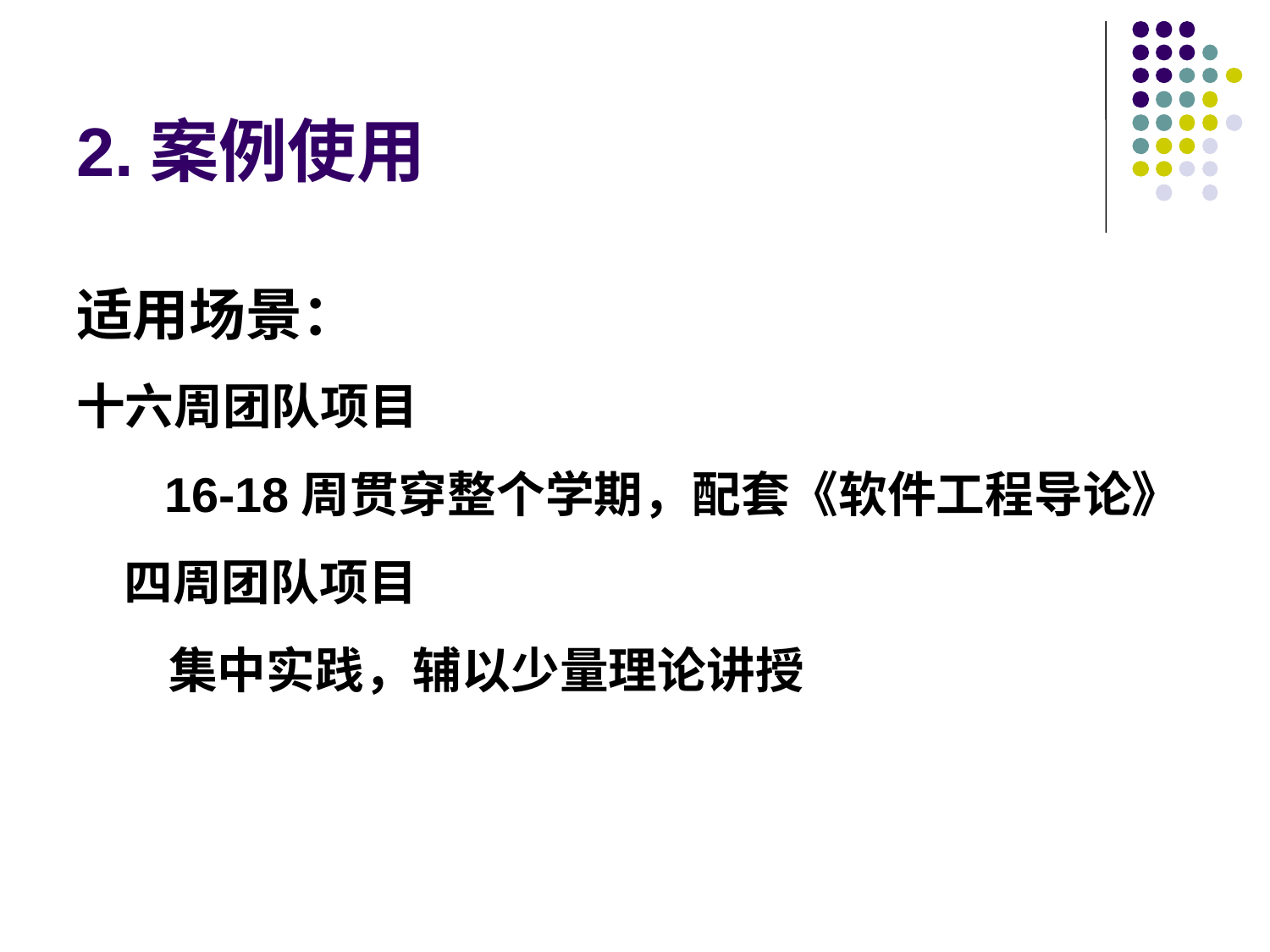

# 2.案例使用
适用场景：
十六周团队项目
   16-18周贯穿整个学期，配套《软件工程导论》
四周团队项目
   集中实践，辅以少量理论讲授